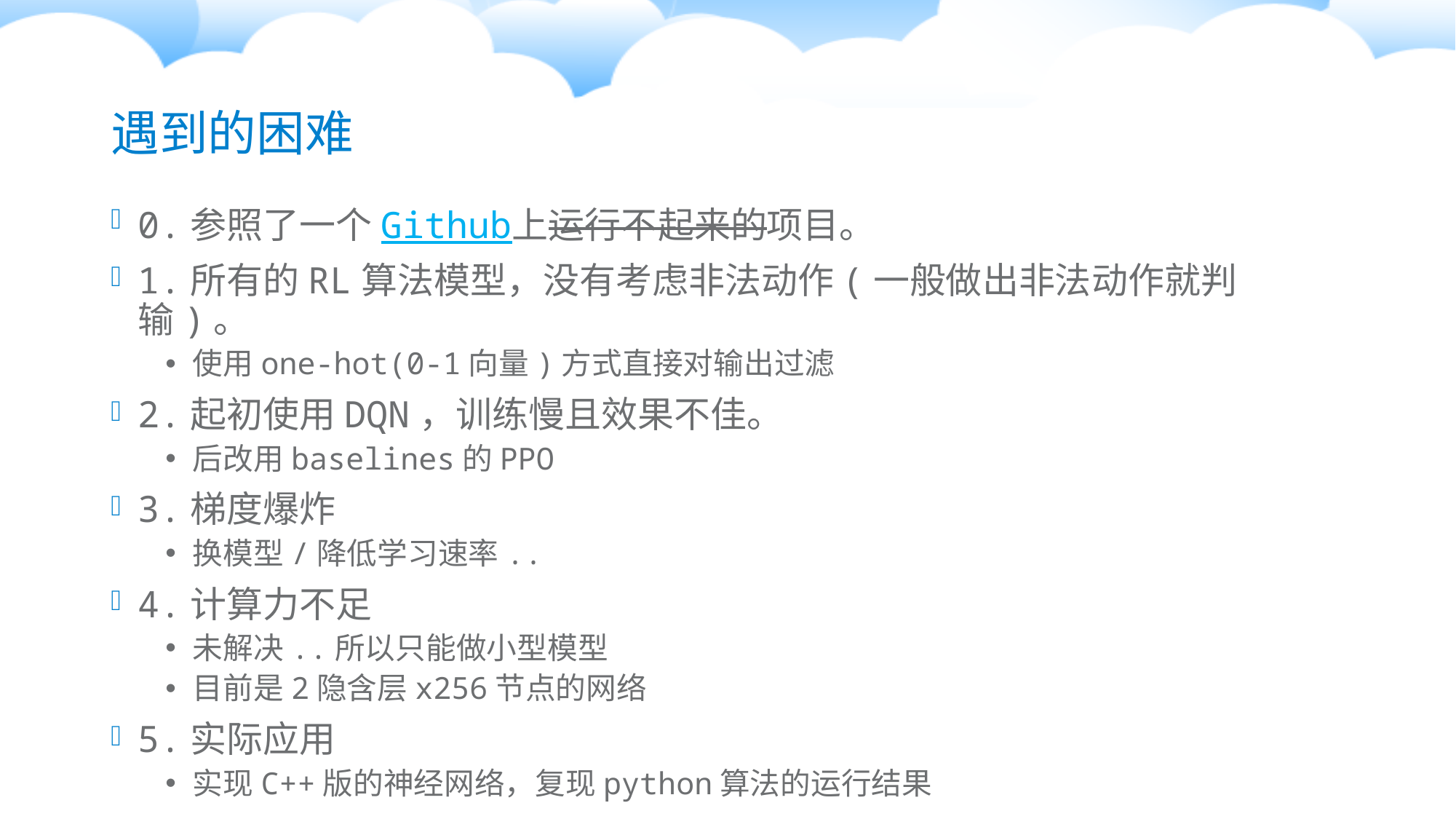

# 遇到的困难
0.参照了一个Github上运行不起来的项目。
1.所有的RL算法模型，没有考虑非法动作(一般做出非法动作就判输)。
使用one-hot(0-1向量)方式直接对输出过滤
2.起初使用DQN，训练慢且效果不佳。
后改用baselines的PPO
3.梯度爆炸
换模型/降低学习速率..
4.计算力不足
未解决..所以只能做小型模型
目前是2隐含层x256节点的网络
5.实际应用
实现C++版的神经网络，复现python算法的运行结果